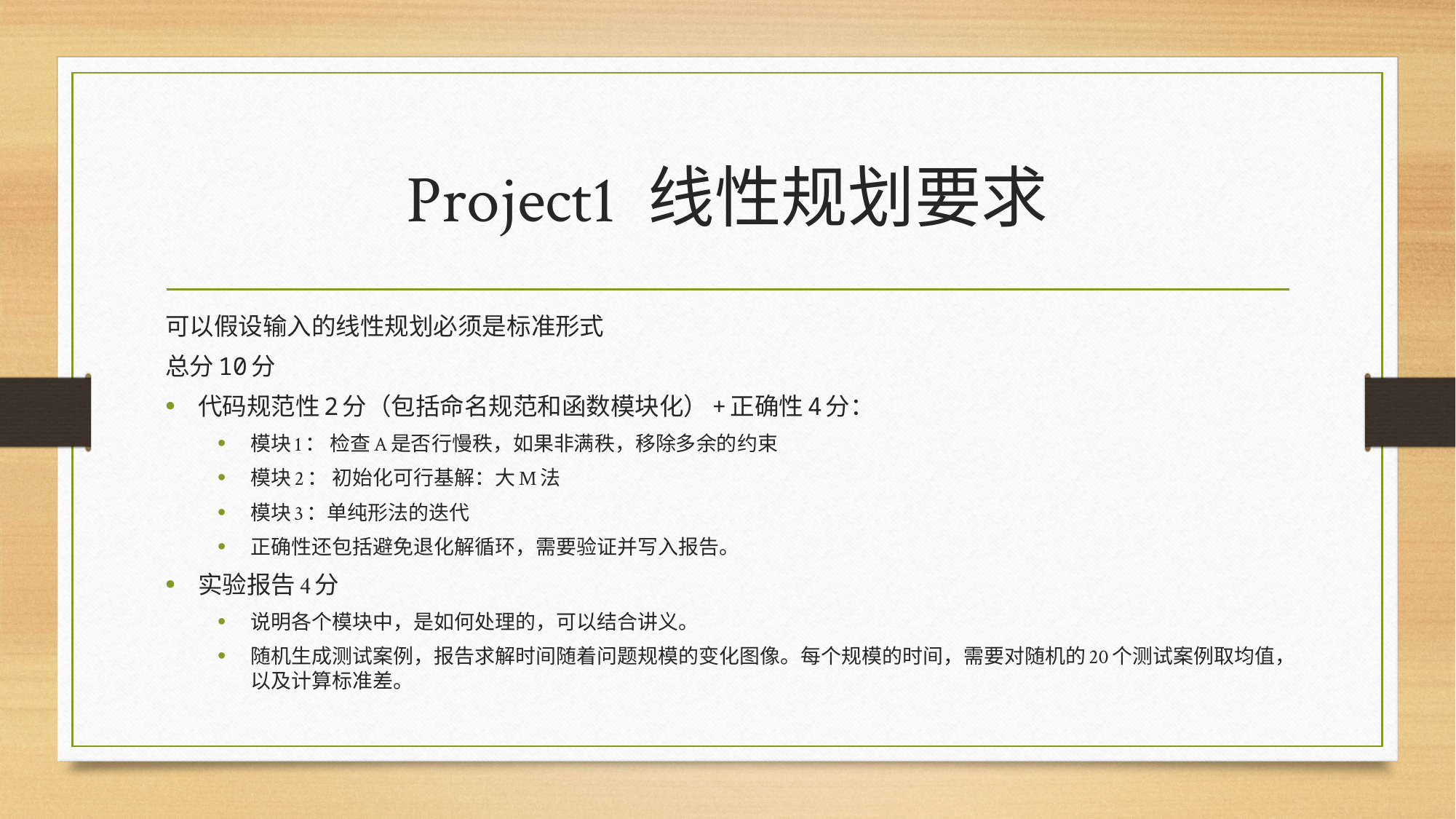

# Project1 线性规划要求
可以假设输入的线性规划必须是标准形式
总分10分
代码规范性2分（包括命名规范和函数模块化）+正确性4分：
模块1： 检查A是否行慢秩，如果非满秩，移除多余的约束
模块2： 初始化可行基解：大M法
模块3：单纯形法的迭代
正确性还包括避免退化解循环，需要验证并写入报告。
实验报告4分
说明各个模块中，是如何处理的，可以结合讲义。
随机生成测试案例，报告求解时间随着问题规模的变化图像。每个规模的时间，需要对随机的20个测试案例取均值，以及计算标准差。